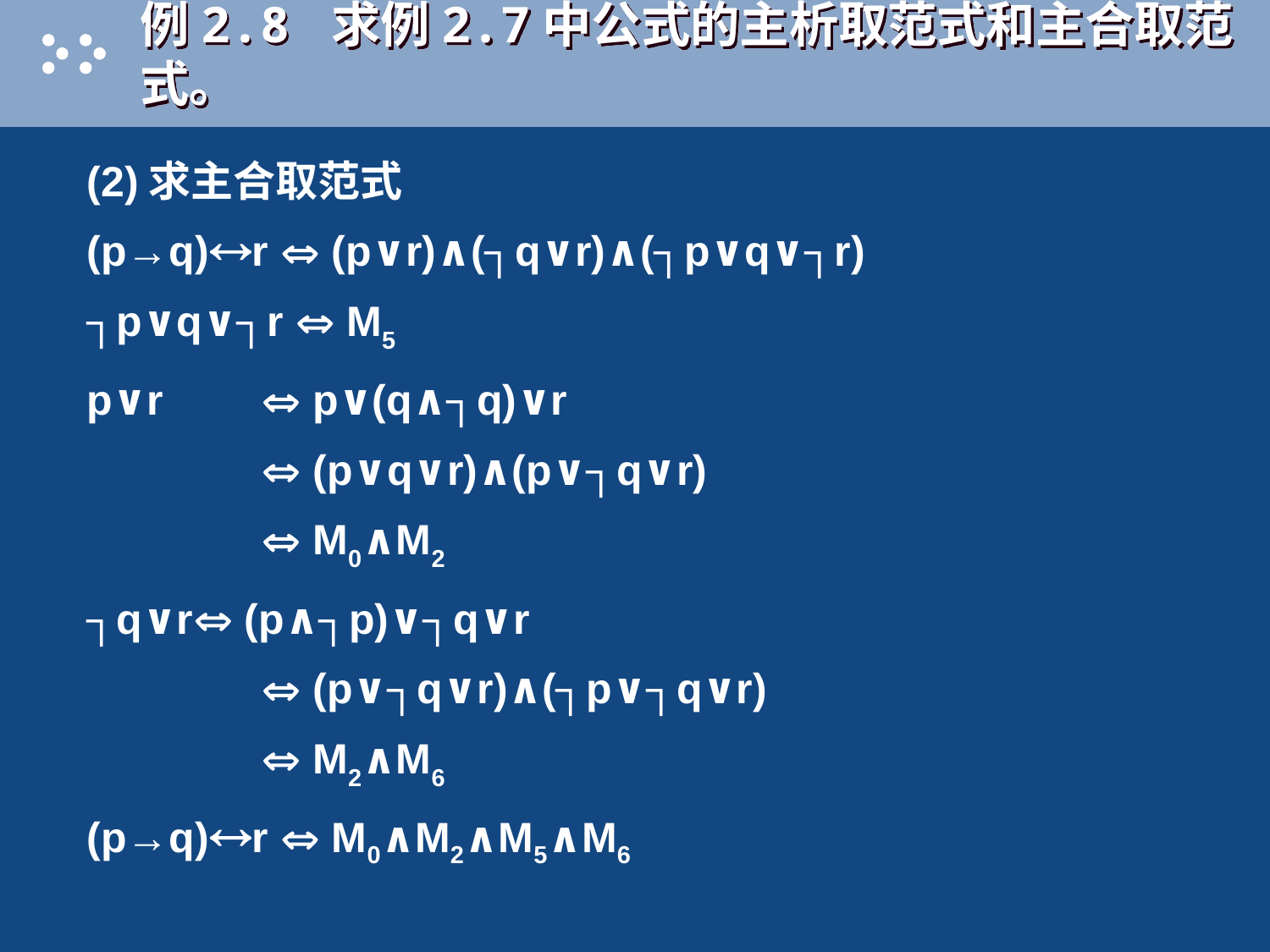

# 例2.8 求例2.7中公式的主析取范式和主合取范式。
(2)求主合取范式
(p→q)↔r ⇔ (p∨r)∧(┐q∨r)∧(┐p∨q∨┐r)
┐p∨q∨┐r ⇔ M5
p∨r 	⇔ p∨(q∧┐q)∨r
		⇔ (p∨q∨r)∧(p∨┐q∨r)
		⇔ M0∧M2
┐q∨r⇔ (p∧┐p)∨┐q∨r
		⇔ (p∨┐q∨r)∧(┐p∨┐q∨r)
		⇔ M2∧M6
(p→q)↔r ⇔ M0∧M2∧M5∧M6